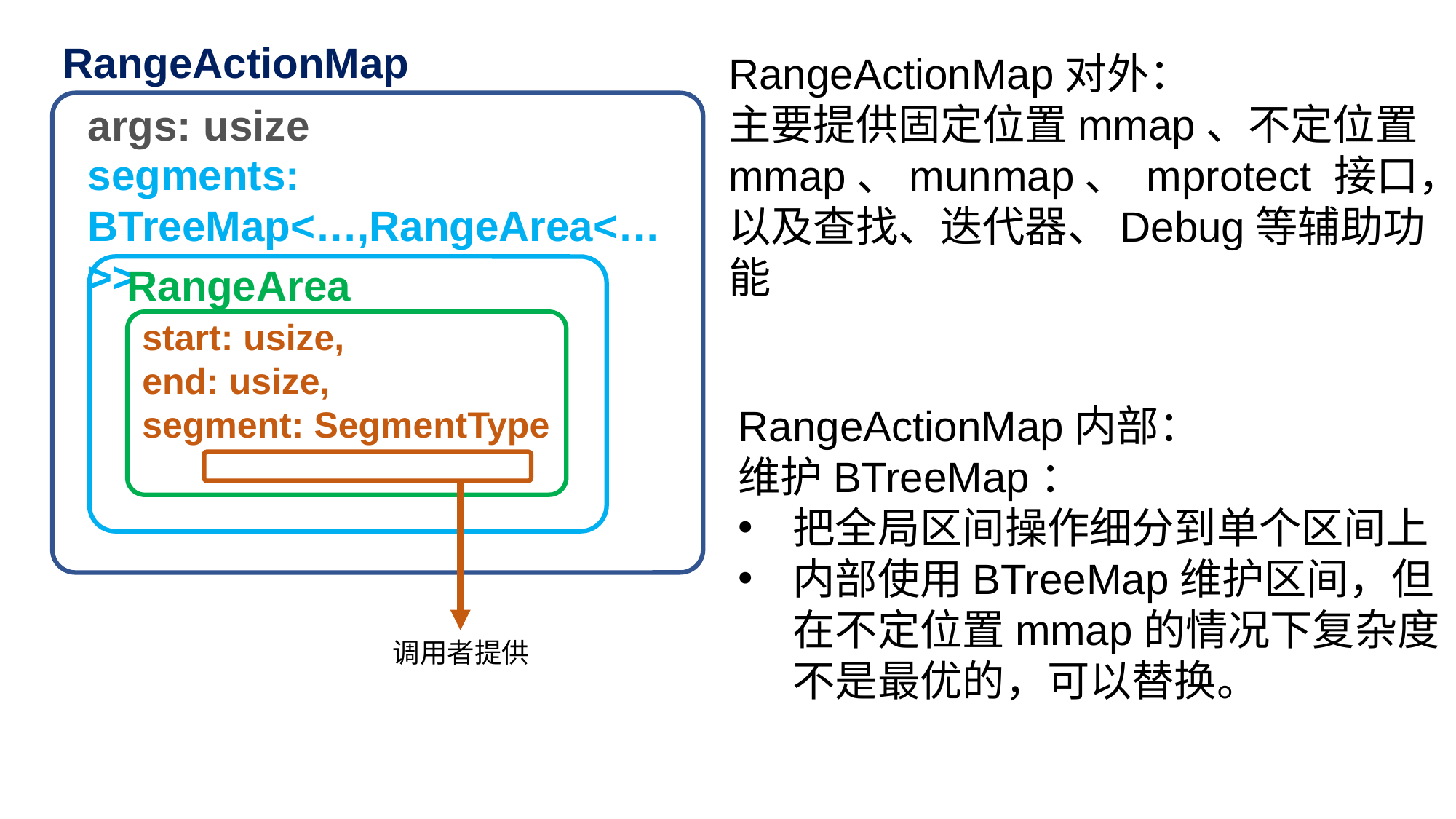

RangeActionMap
RangeActionMap对外：
主要提供固定位置mmap、不定位置mmap、munmap、 mprotect 接口，
以及查找、迭代器、Debug等辅助功能

args: usize
segments:
BTreeMap<…,RangeArea<…>>
RangeArea

start: usize,
end: usize,
segment: SegmentType

RangeActionMap内部：
维护BTreeMap：
把全局区间操作细分到单个区间上
内部使用BTreeMap维护区间，但在不定位置mmap的情况下复杂度不是最优的，可以替换。

调用者提供